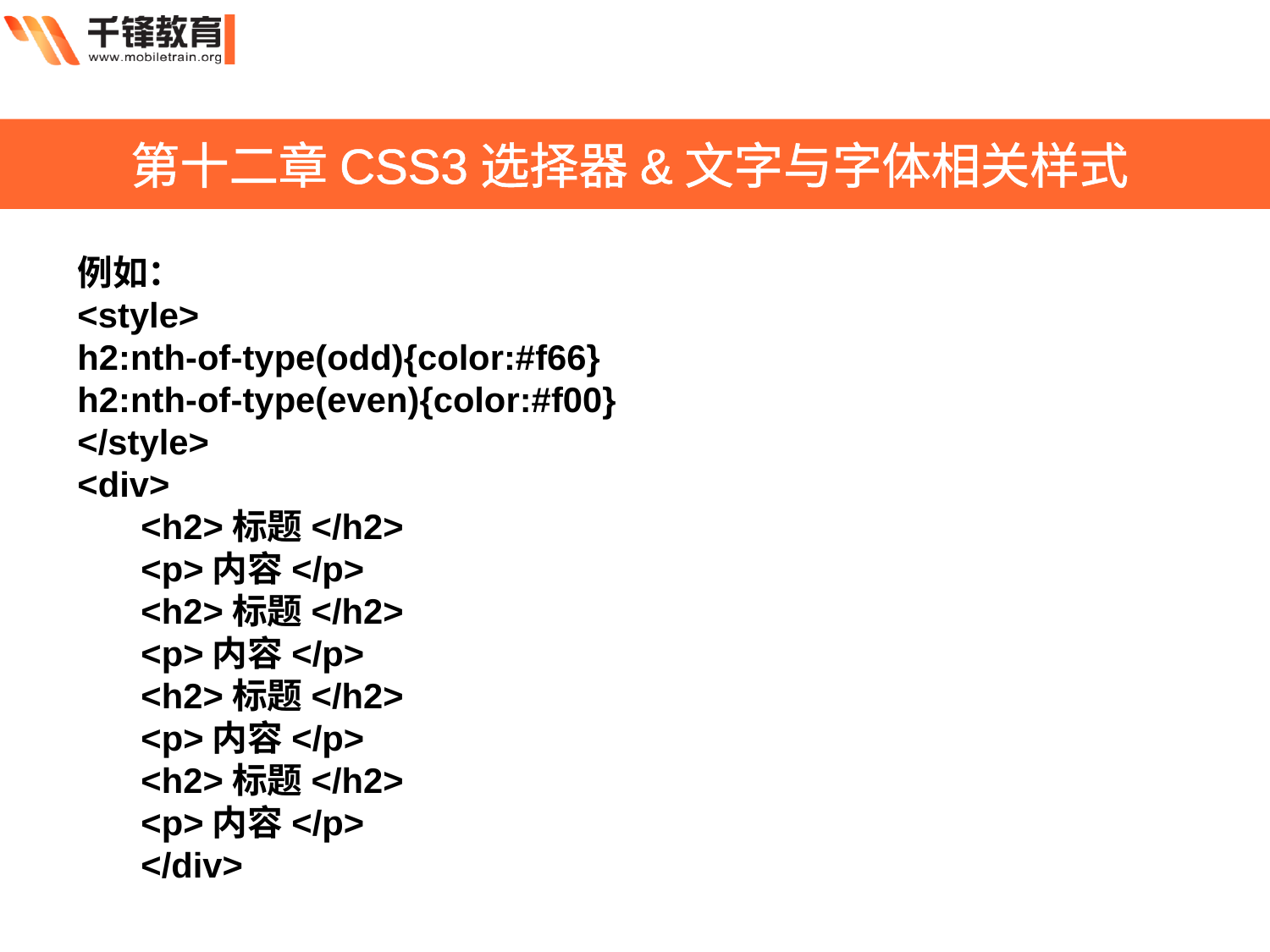

第十二章CSS3选择器&文字与字体相关样式
例如：
<style>
h2:nth-of-type(odd){color:#f66}
h2:nth-of-type(even){color:#f00}
</style>
<div>
<h2>标题</h2>
<p>内容</p>
<h2>标题</h2>
<p>内容</p>
<h2>标题</h2>
<p>内容</p>
<h2>标题</h2>
<p>内容</p>
</div>